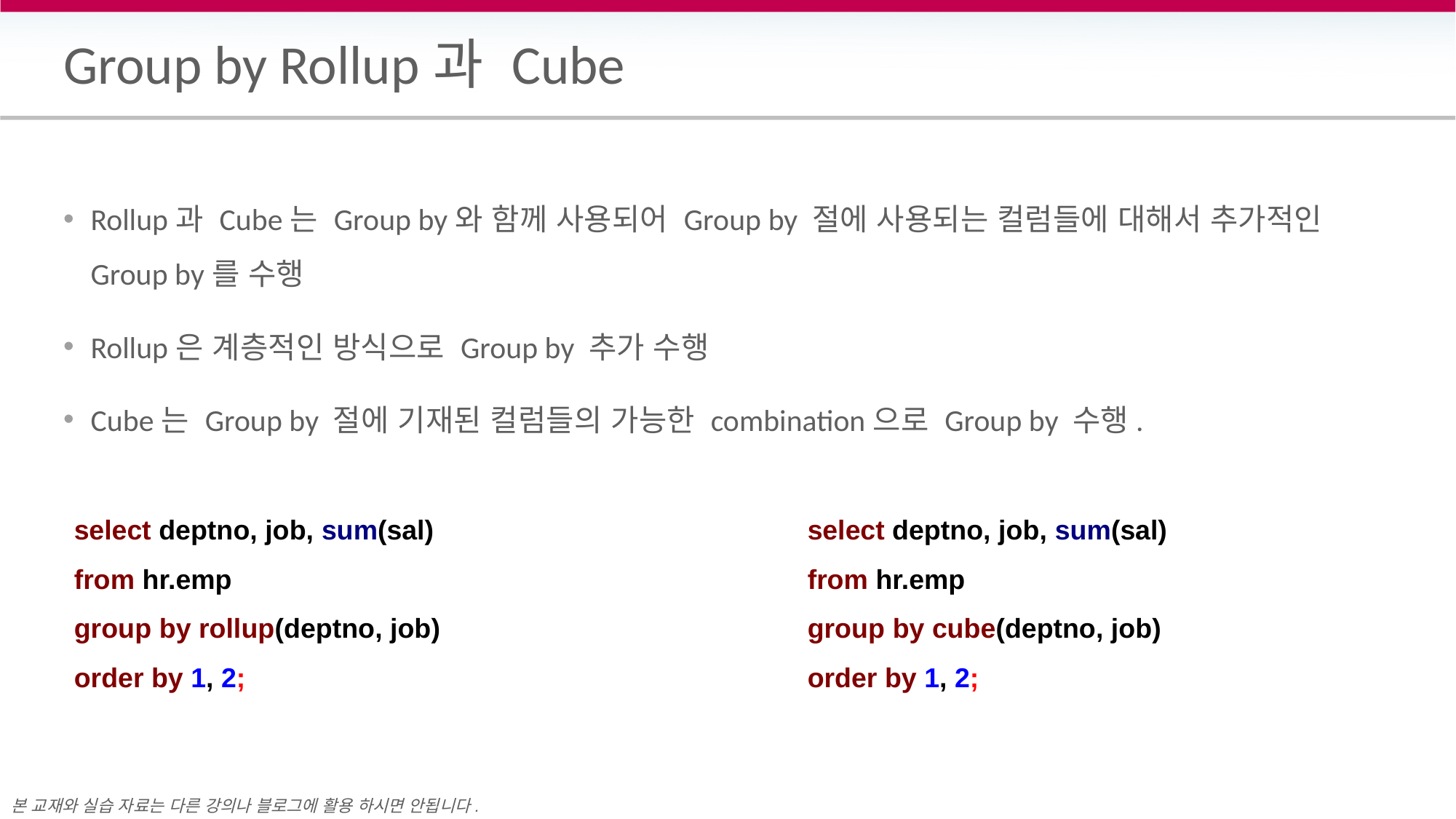

# Group by Rollup과 Cube
Rollup과 Cube는 Group by와 함께 사용되어 Group by 절에 사용되는 컬럼들에 대해서 추가적인 Group by를 수행
Rollup은 계층적인 방식으로 Group by 추가 수행
Cube는 Group by 절에 기재된 컬럼들의 가능한 combination으로 Group by 수행.

select deptno, job, sum(sal)
from hr.emp
group by rollup(deptno, job)
order by 1, 2;
select deptno, job, sum(sal)
from hr.emp
group by cube(deptno, job)
order by 1, 2;